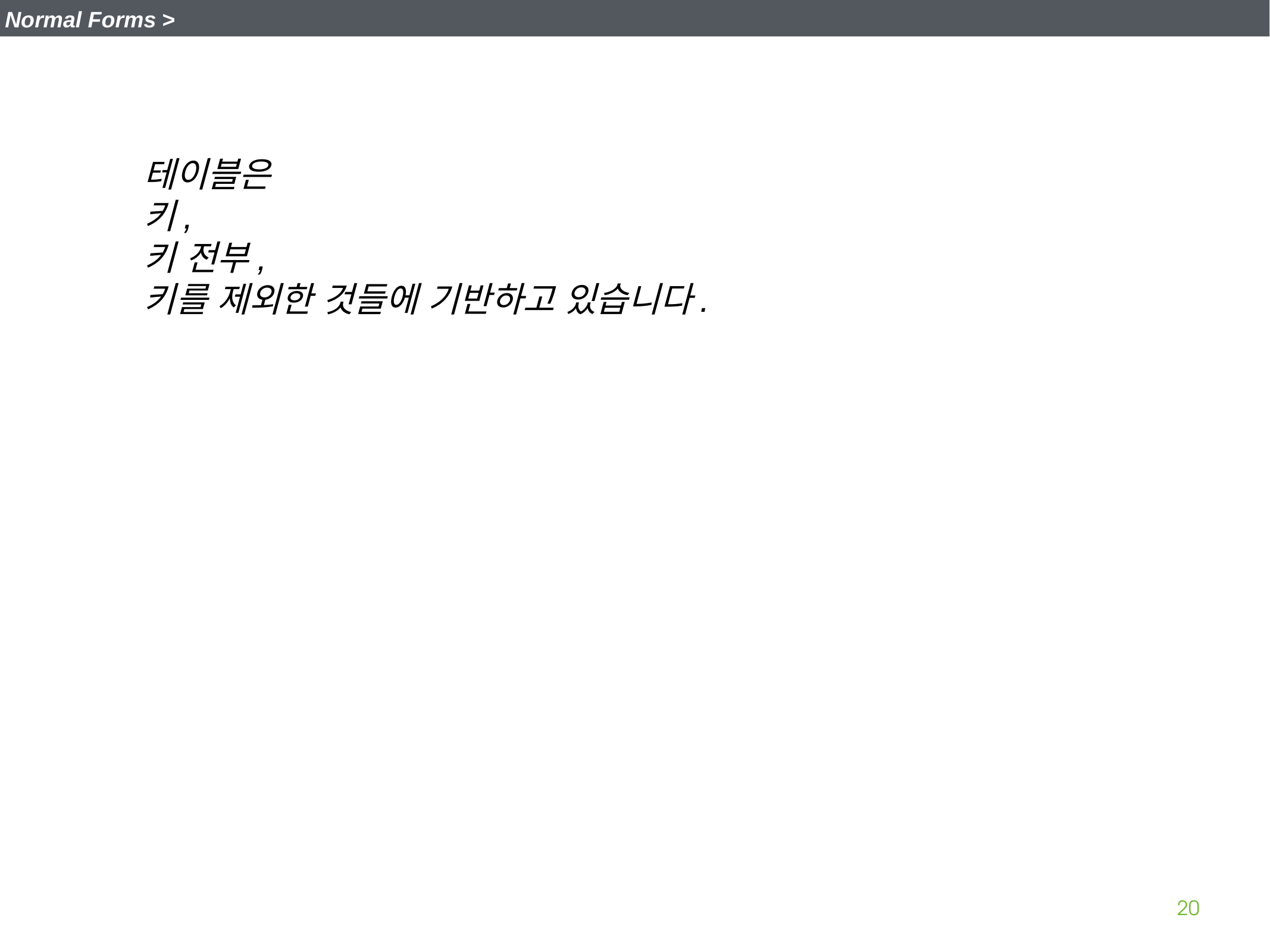

Normal Forms >
테이블은
키,
키 전부,
키를 제외한 것들에 기반하고 있습니다.
20